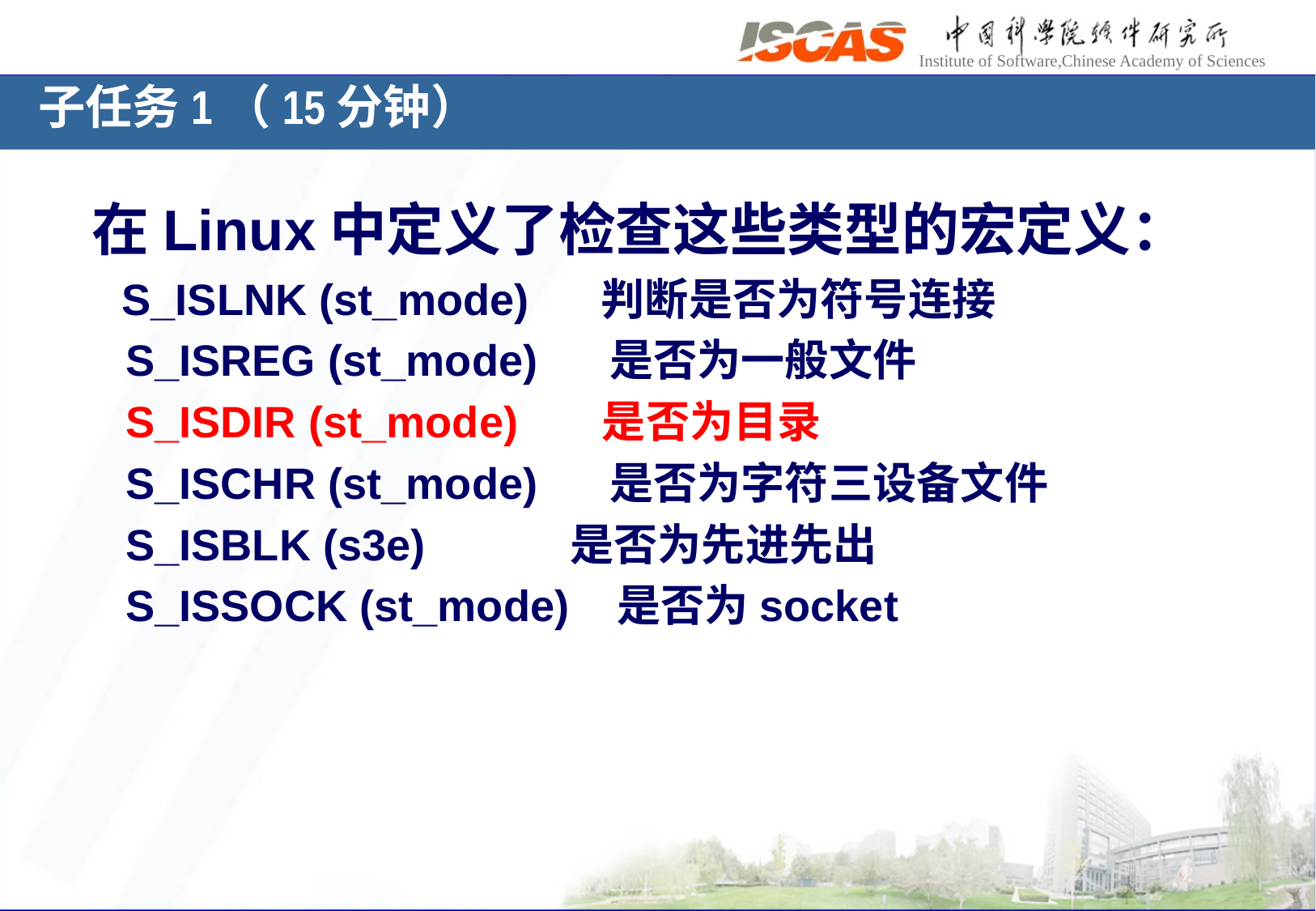

子任务1（15分钟）
在Linux中定义了检查这些类型的宏定义：
      S_ISLNK (st_mode)     判断是否为符号连接
    S_ISREG (st_mode)     是否为一般文件
    S_ISDIR (st_mode)      是否为目录
    S_ISCHR (st_mode)     是否为字符三设备文件
    S_ISBLK (s3e)           是否为先进先出
    S_ISSOCK (st_mode)   是否为socket